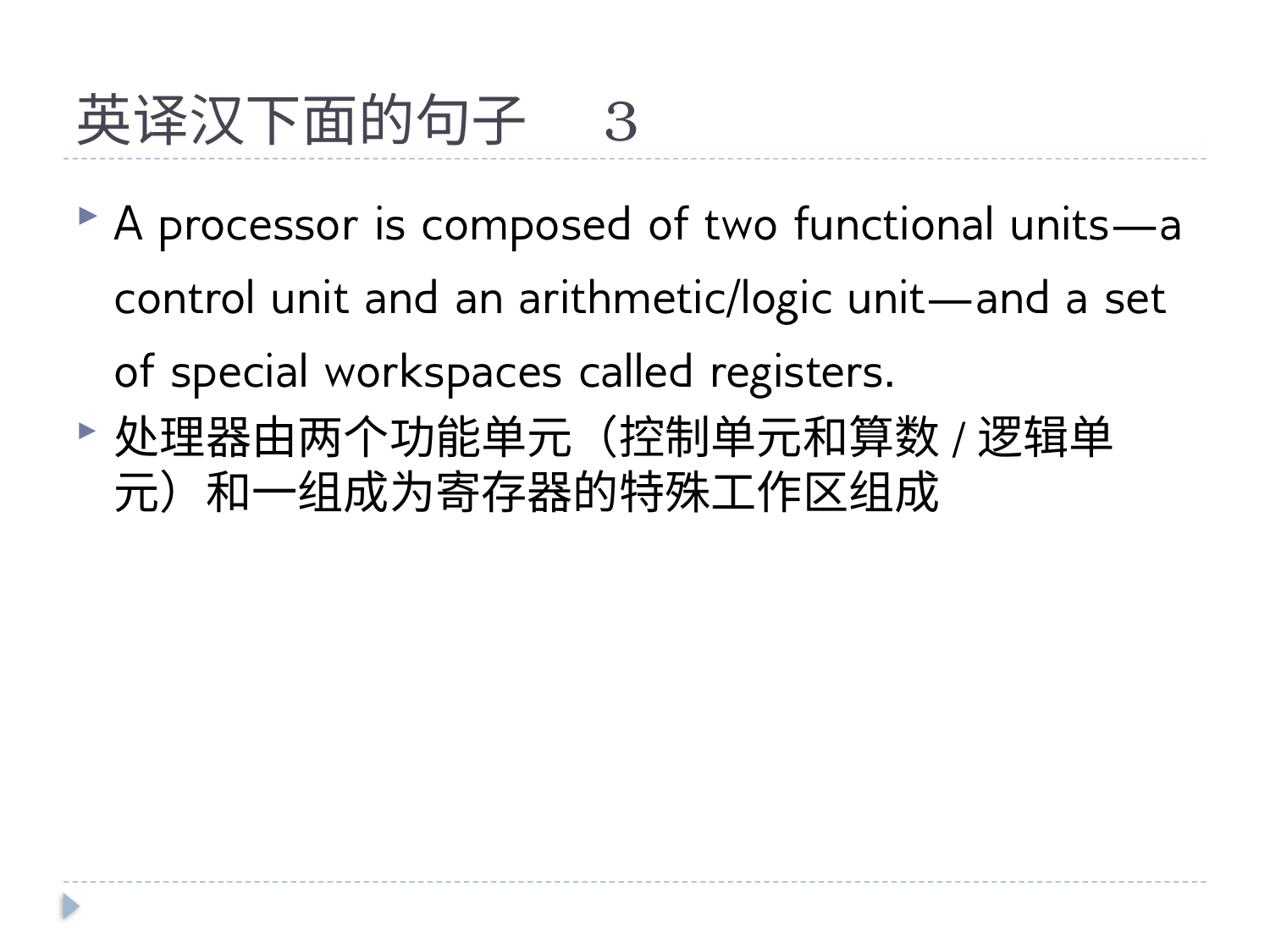

# 英译汉下面的句子    3
A processor is composed of two functional units—a control unit and an arithmetic/logic unit—and a set of special workspaces called registers.
处理器由两个功能单元（控制单元和算数/逻辑单元）和一组成为寄存器的特殊工作区组成